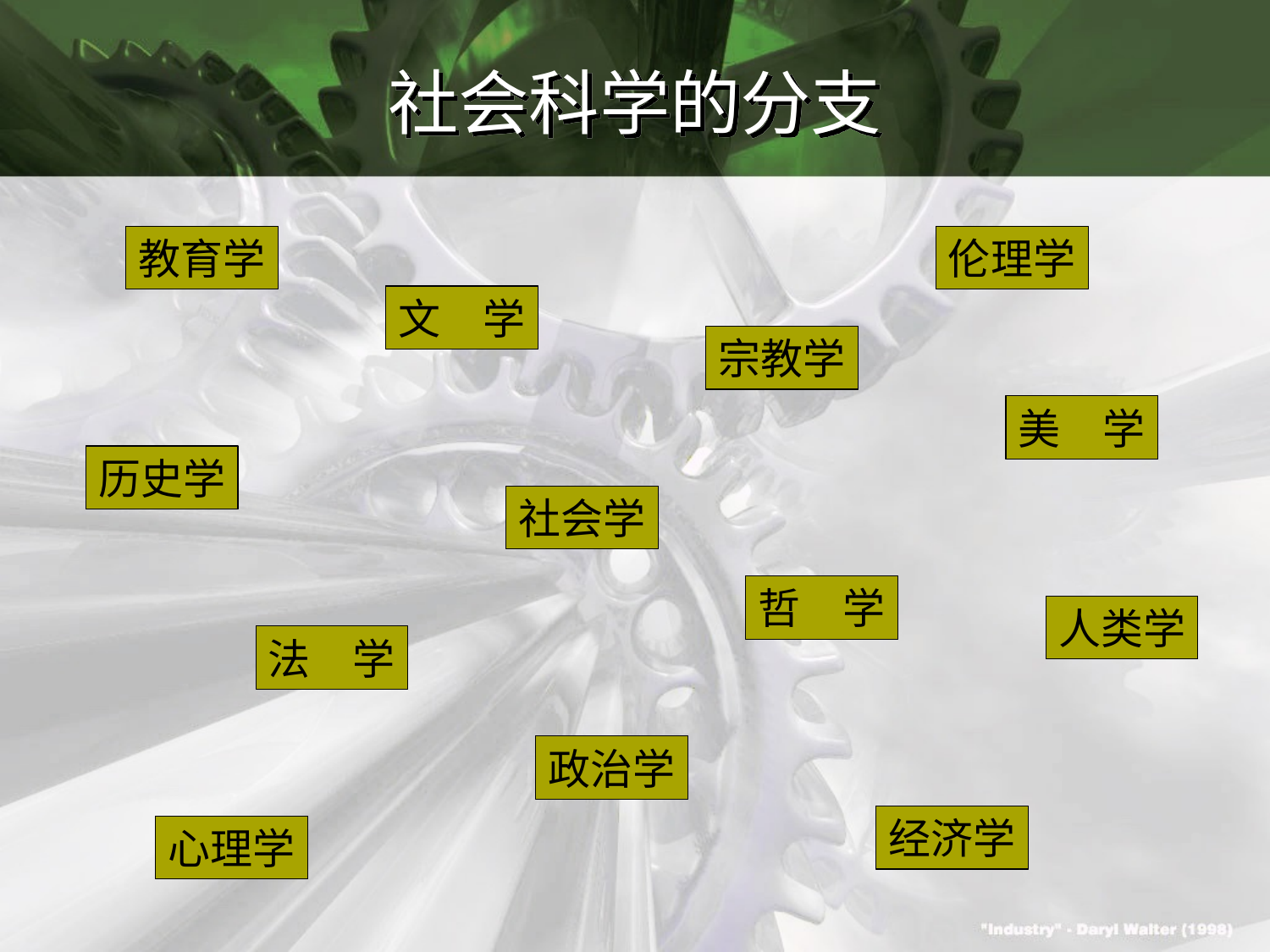

# 社会科学的分支
教育学
伦理学
文　学
宗教学
美　学
历史学
社会学
哲　学
人类学
法　学
政治学
经济学
心理学